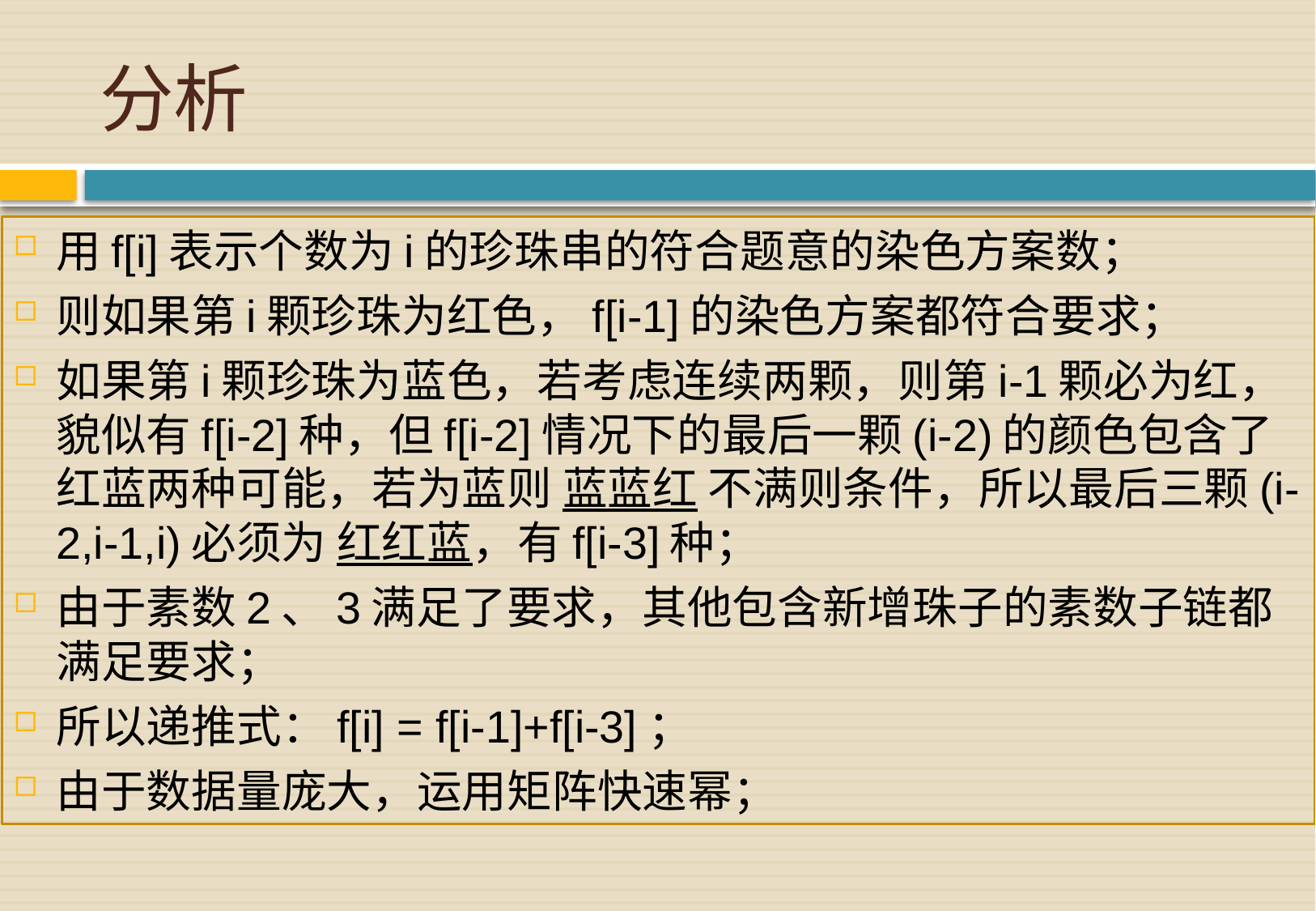

# 分析
用f[i]表示个数为i的珍珠串的符合题意的染色方案数；
则如果第i颗珍珠为红色，f[i-1]的染色方案都符合要求；
如果第i颗珍珠为蓝色，若考虑连续两颗，则第i-1颗必为红，貌似有f[i-2]种，但f[i-2]情况下的最后一颗(i-2)的颜色包含了红蓝两种可能，若为蓝则 蓝蓝红 不满则条件，所以最后三颗(i-2,i-1,i)必须为 红红蓝，有f[i-3]种；
由于素数2、3满足了要求，其他包含新增珠子的素数子链都满足要求；
所以递推式：f[i] = f[i-1]+f[i-3]；
由于数据量庞大，运用矩阵快速幂；